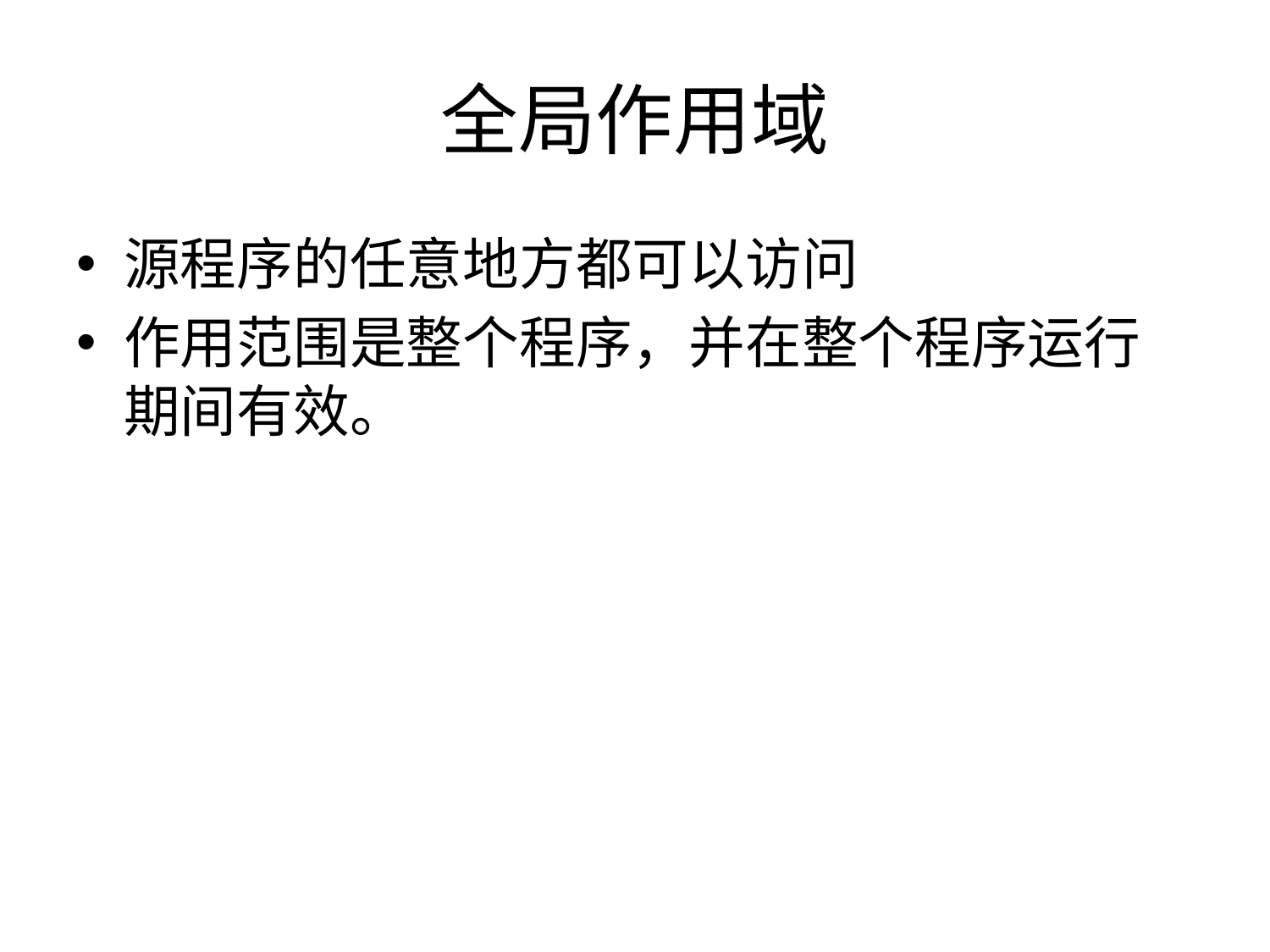

# 全局作用域
源程序的任意地方都可以访问
作用范围是整个程序，并在整个程序运行期间有效。